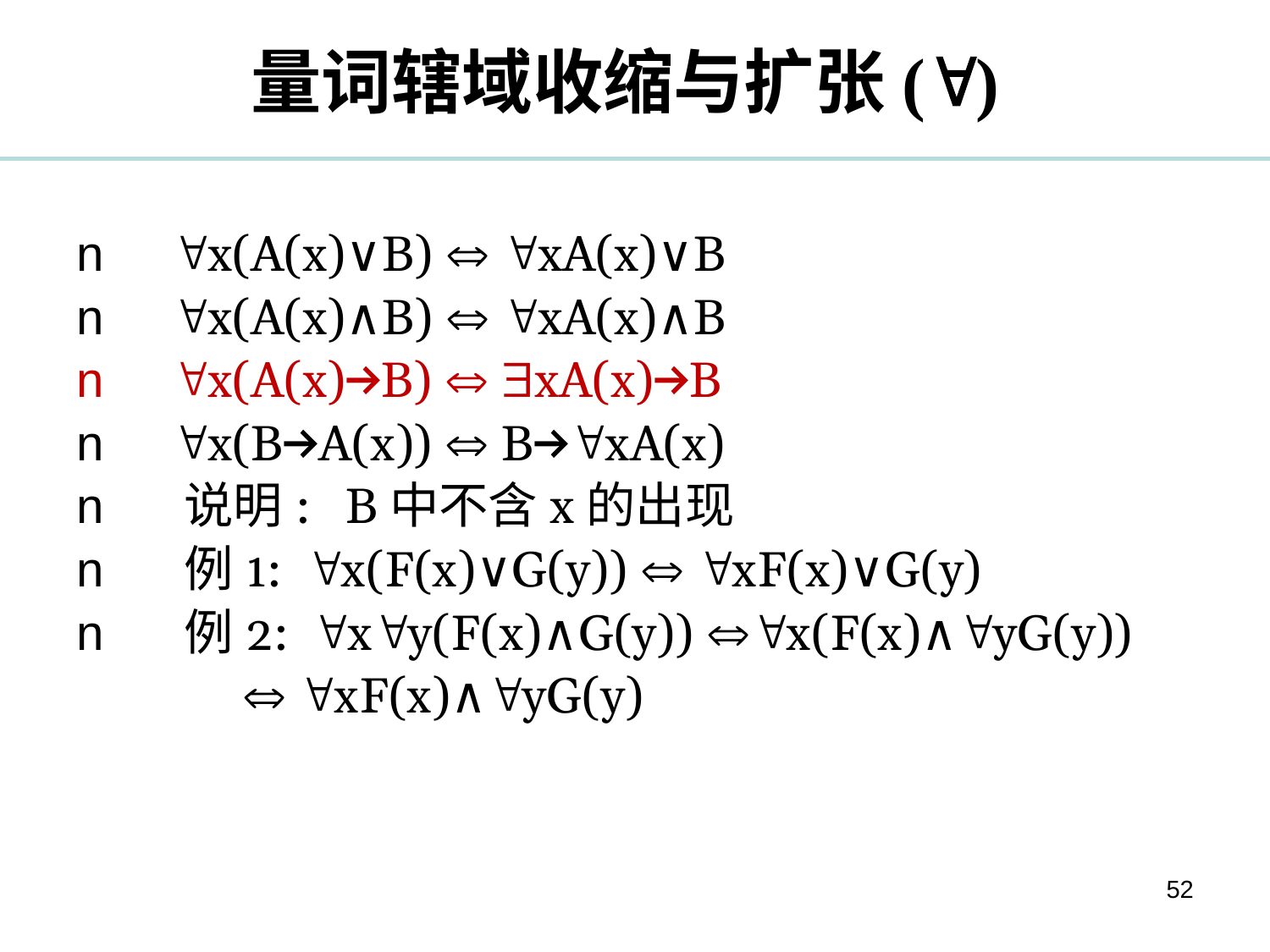

# 量词辖域收缩与扩张(∀)
n     ∀x(A(x)∨B) ⇔ ∀xA(x)∨B
n     ∀x(A(x)∧B) ⇔ ∀xA(x)∧B
n     ∀x(A(x)→B) ⇔ ∃xA(x)→B
n     ∀x(B→A(x)) ⇔ B→∀xA(x)
n     说明:   B中不含x的出现
n     例1:  ∀x(F(x)∨G(y)) ⇔ ∀xF(x)∨G(y)
n     例2:  ∀x∀y(F(x)∧G(y)) ⇔∀x(F(x)∧∀yG(y))
            ⇔ ∀xF(x)∧∀yG(y)
52